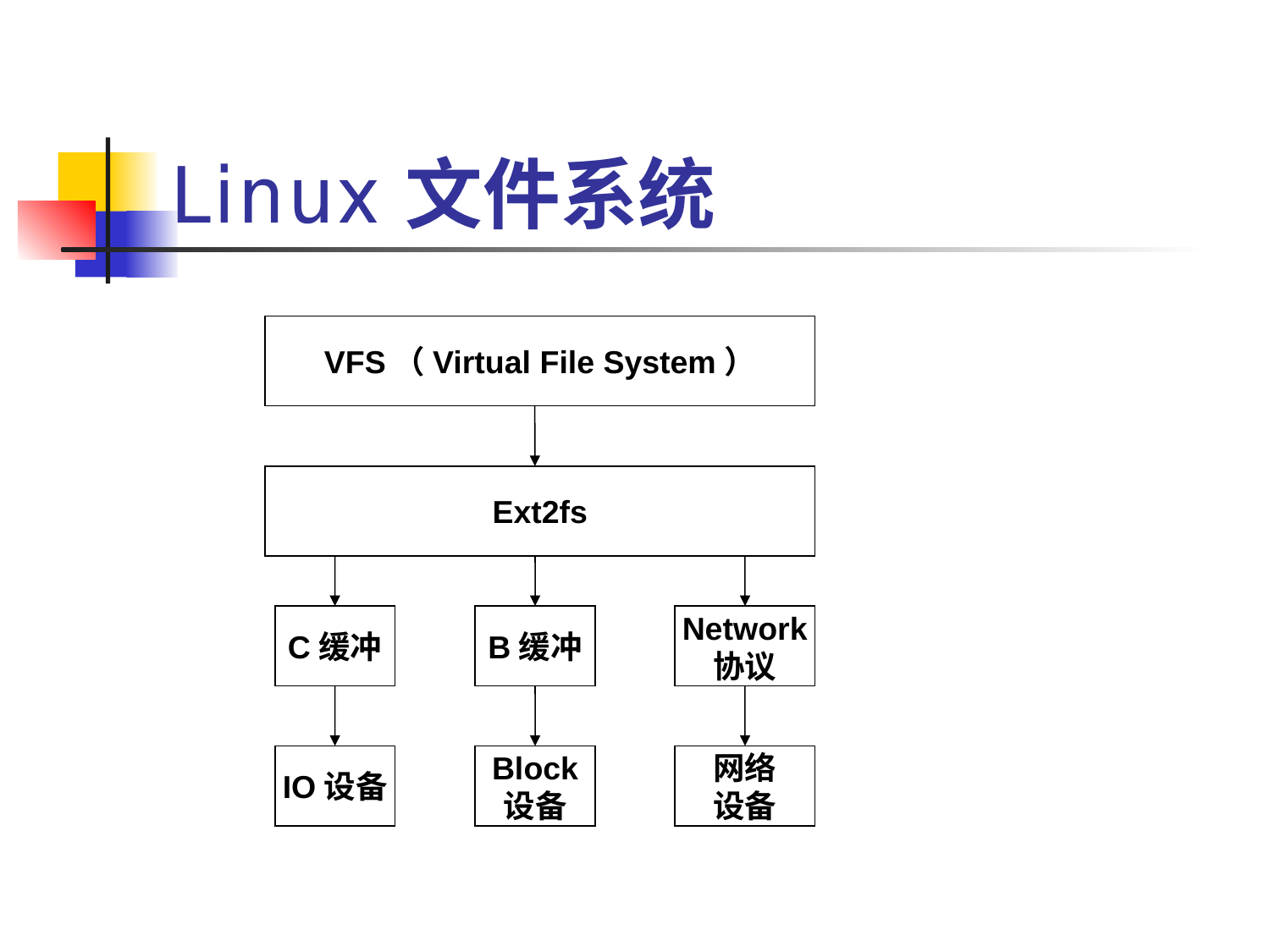

# Linux文件系统
VFS（Virtual File System）

Ext2fs

C缓冲
B缓冲
Network
协议

IO设备
Block
设备
网络
设备